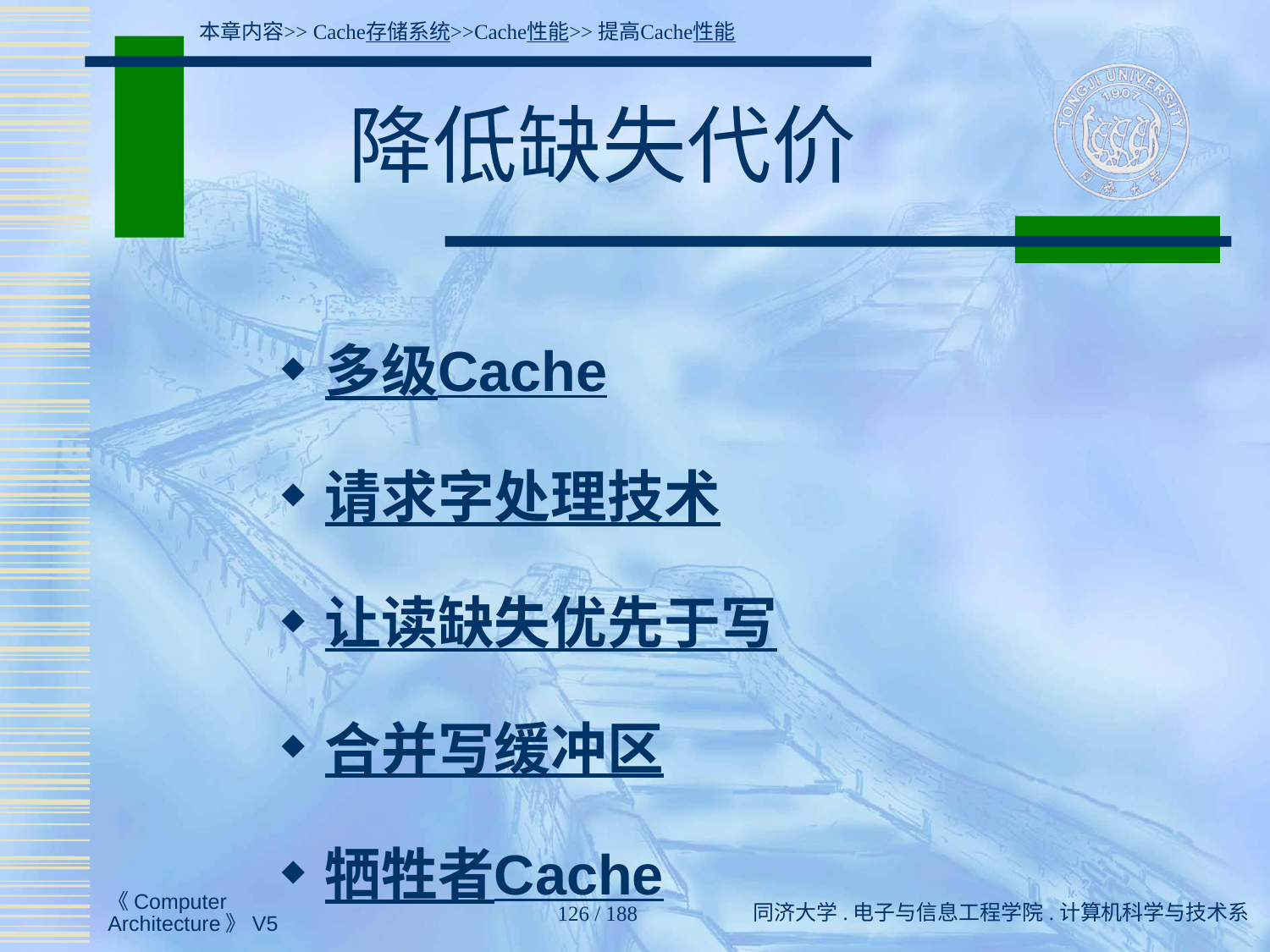

本章内容>> Cache存储系统>>Cache性能>>提高Cache性能
# 降低缺失代价
多级Cache
请求字处理技术
让读缺失优先于写
合并写缓冲区
牺牲者Cache